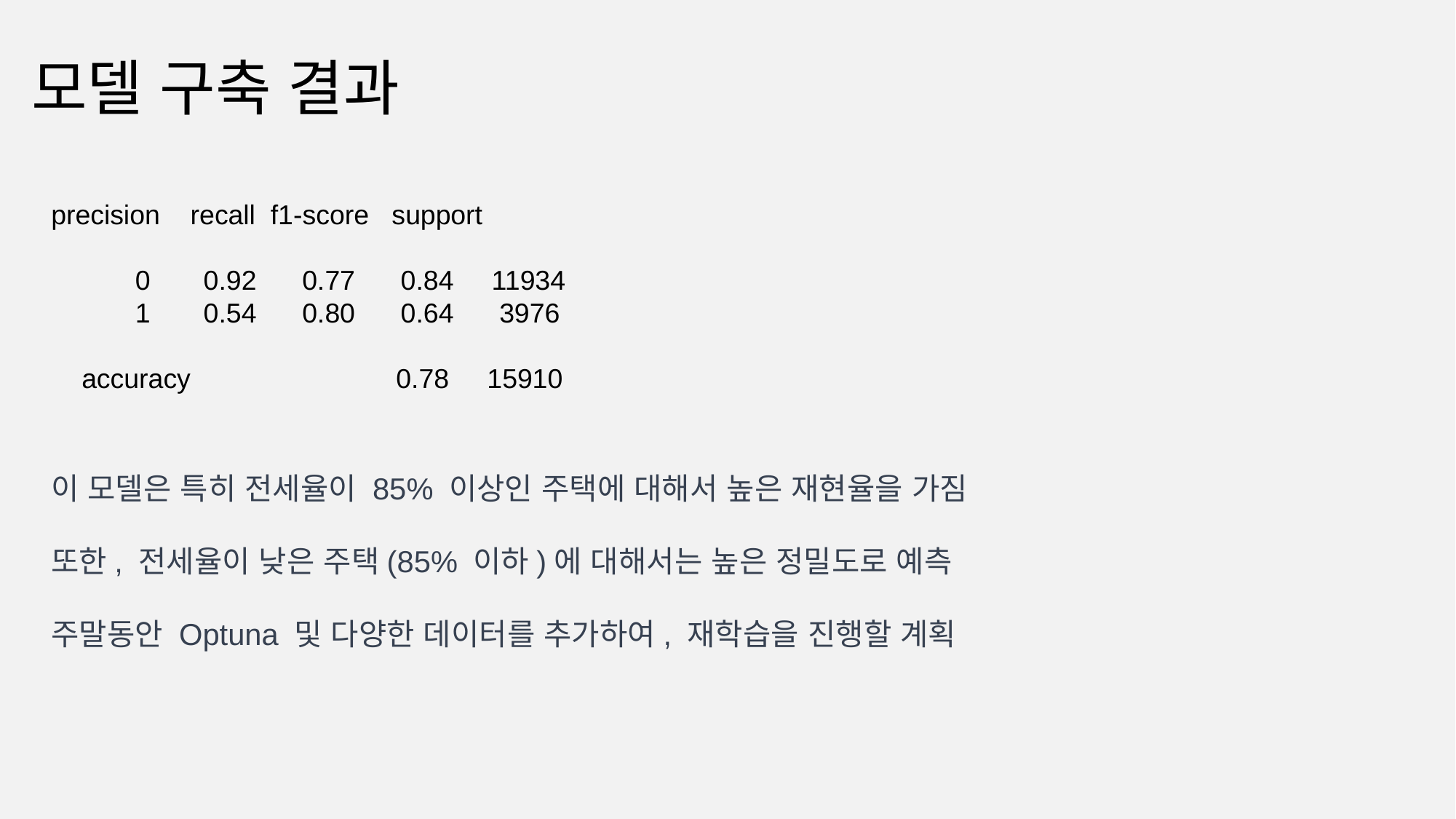

모델 구축 결과
precision    recall  f1-score   support

           0       0.92      0.77      0.84     11934
           1       0.54      0.80      0.64      3976

    accuracy                           0.78     15910
이 모델은 특히 전세율이 85% 이상인 주택에 대해서 높은 재현율을 가짐

또한, 전세율이 낮은 주택(85% 이하)에 대해서는 높은 정밀도로 예측

주말동안 Optuna 및 다양한 데이터를 추가하여, 재학습을 진행할 계획